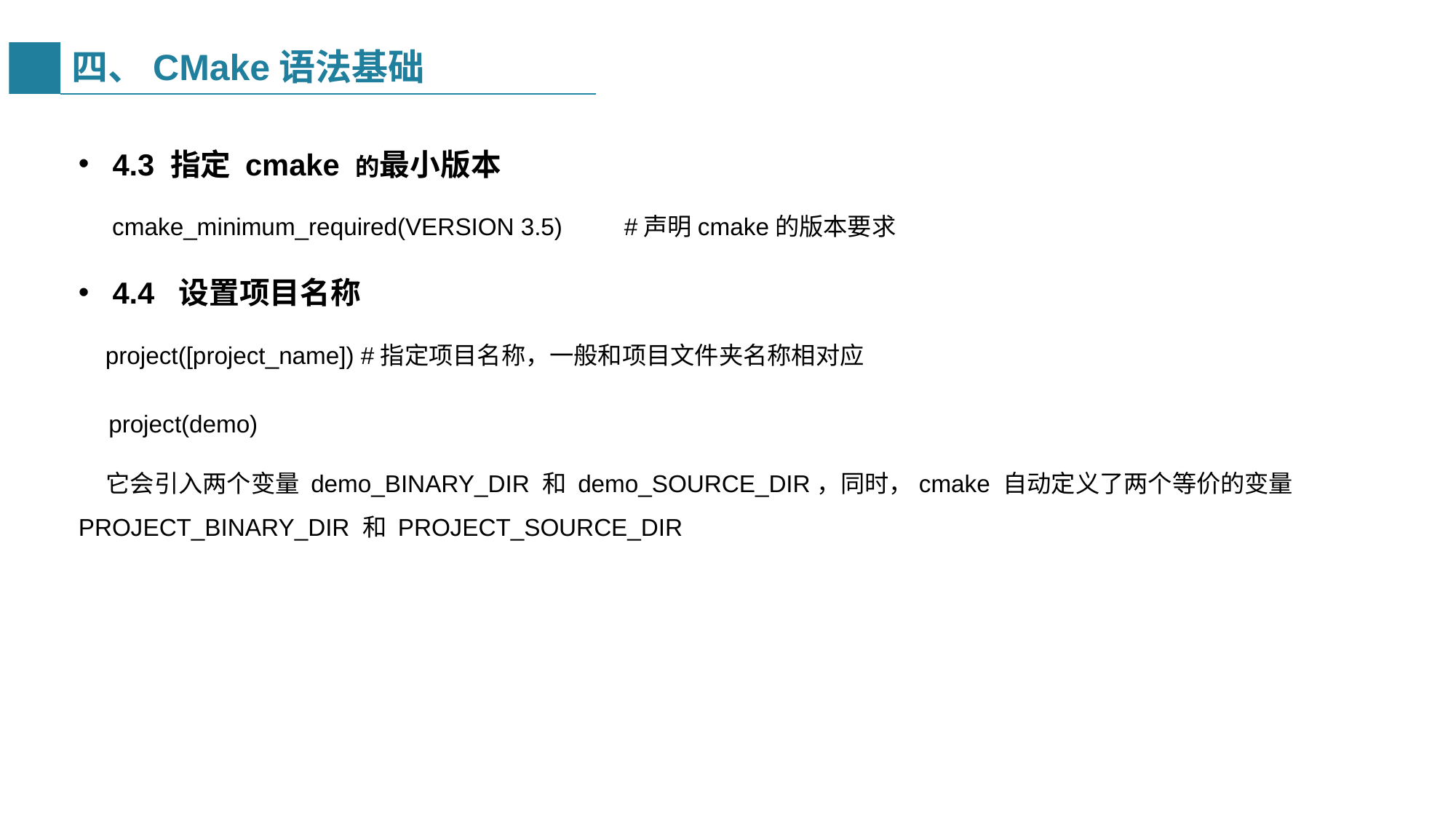

# 四、CMake语法基础
4.3 指定 cmake 的最小版本
     cmake_minimum_required(VERSION 3.5)	#声明cmake的版本要求
4.4  设置项目名称
    project([project_name]) #指定项目名称，一般和项目文件夹名称相对应
    project(demo)
    它会引入两个变量 demo_BINARY_DIR 和 demo_SOURCE_DIR，同时，cmake 自动定义了两个等价的变量 PROJECT_BINARY_DIR 和 PROJECT_SOURCE_DIR
15